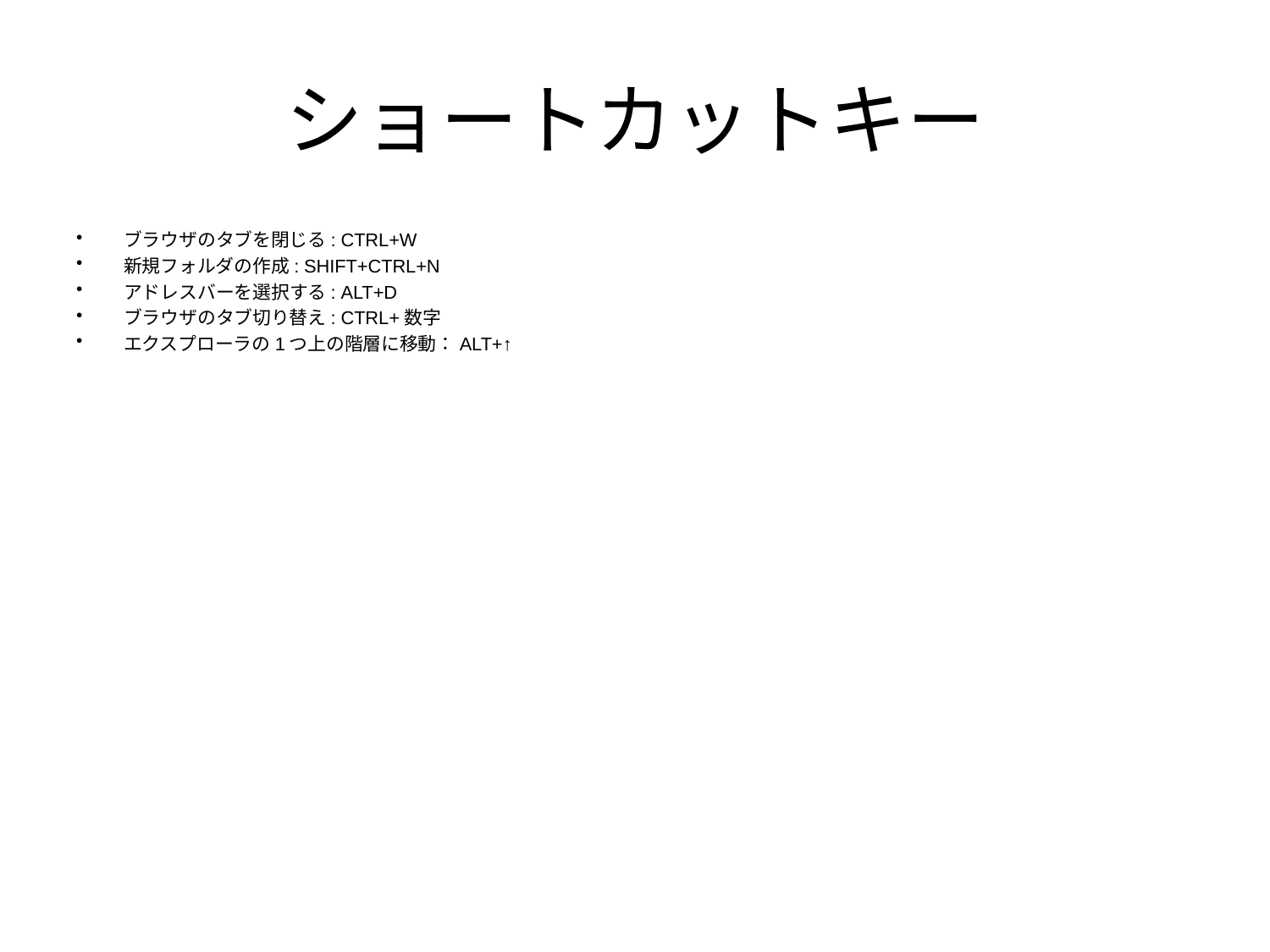

# ショートカットキー
ブラウザのタブを閉じる: CTRL+W
新規フォルダの作成: SHIFT+CTRL+N
アドレスバーを選択する: ALT+D
ブラウザのタブ切り替え: CTRL+数字
エクスプローラの1つ上の階層に移動：ALT+↑